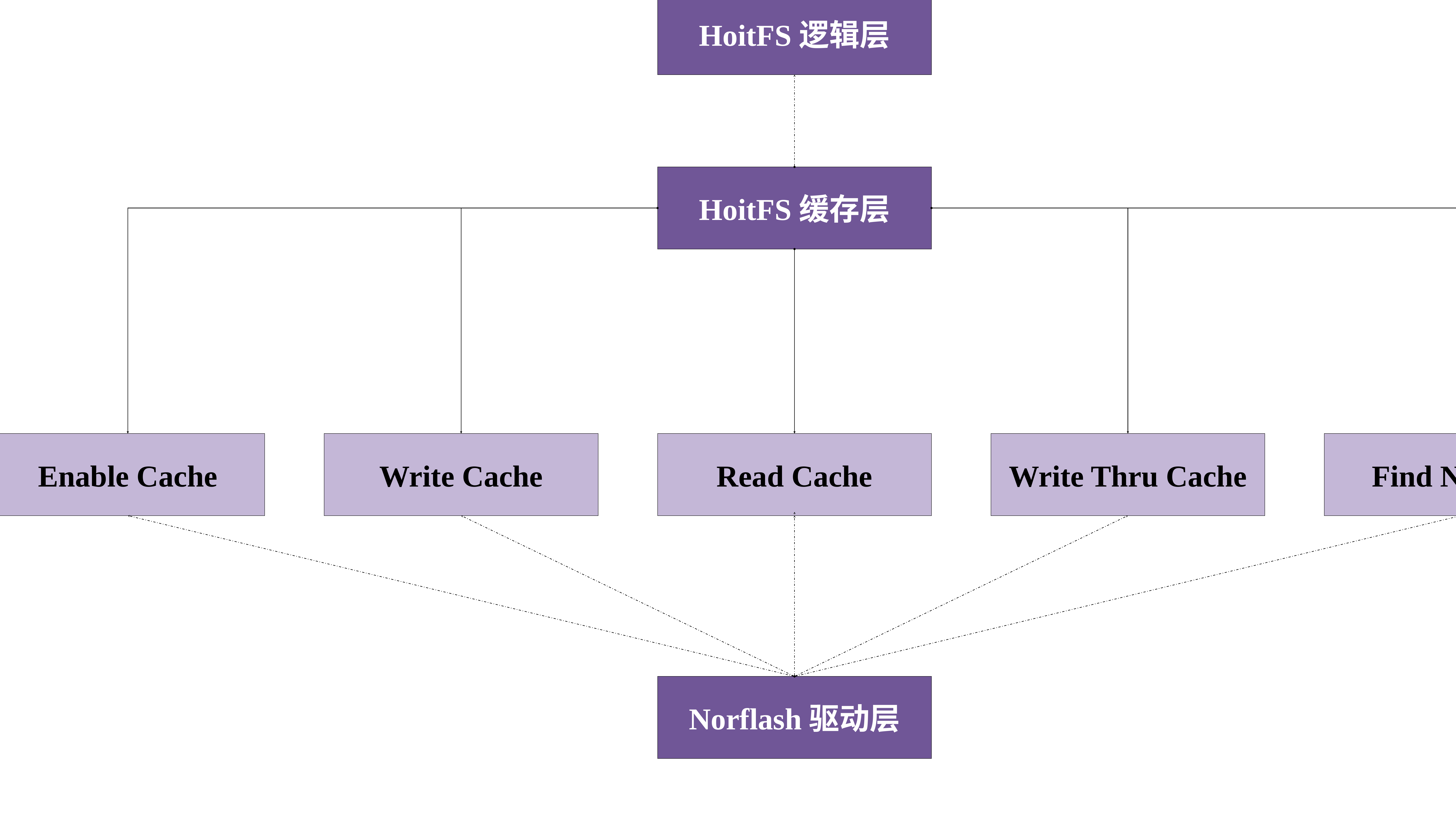

HoitFS逻辑层
HoitFS缓存层
Read Cache
Enable Cache
Write Cache
Write Thru Cache
Find New Pos
Norflash驱动层